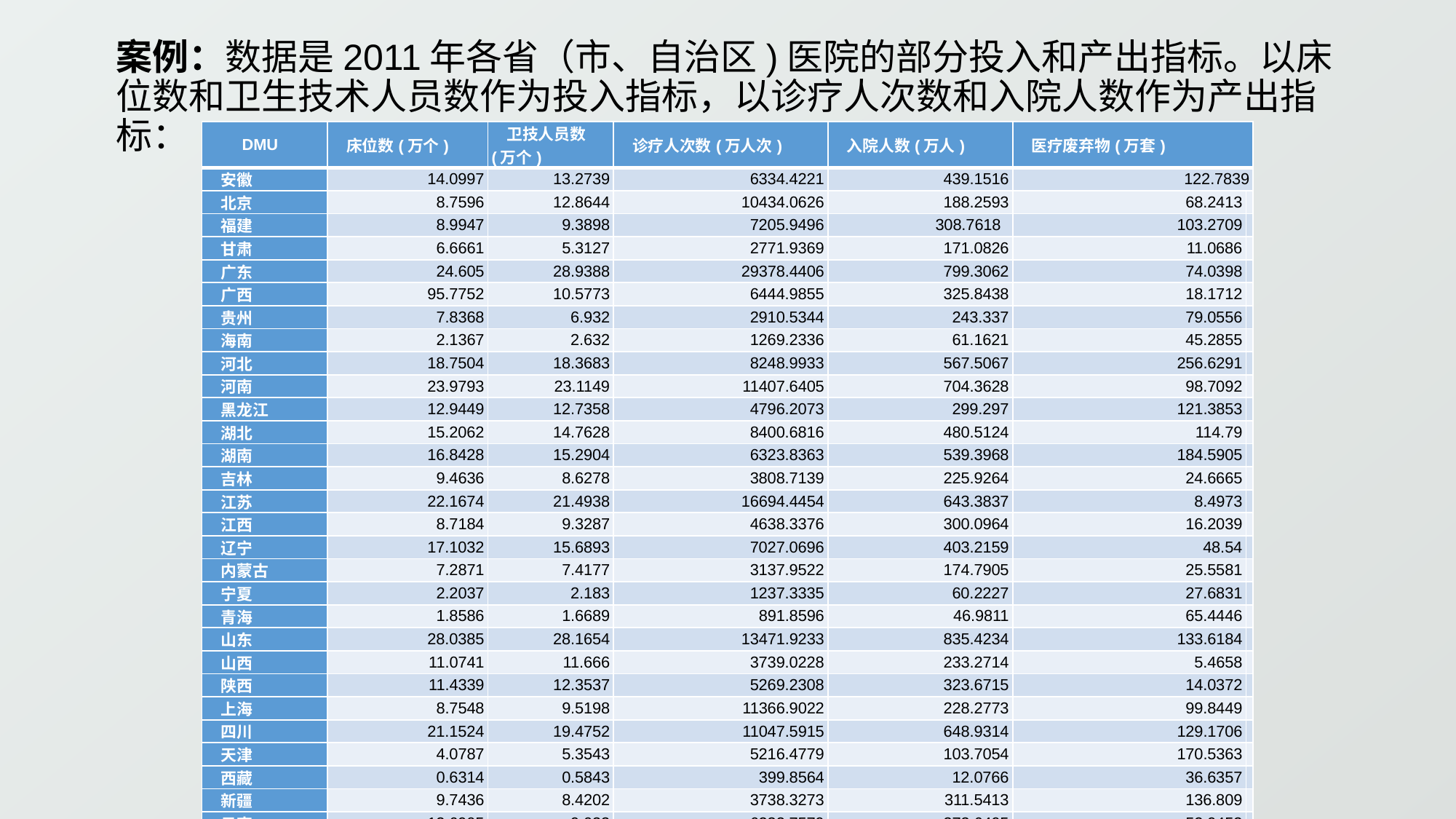

案例：数据是2011年各省（市、自治区)医院的部分投入和产出指标。以床位数和卫生技术人员数作为投入指标，以诊疗人次数和入院人数作为产出指标：
| DMU | 床位数(万个) | 卫技人员数(万个) | 诊疗人次数(万人次) | 入院人数(万人) | 医疗废弃物(万套) |  |
| --- | --- | --- | --- | --- | --- | --- |
| 安徽 | 14.0997 | 13.2739 | 6334.4221 | 439.1516 | 122.7839 |  |
| 北京 | 8.7596 | 12.8644 | 10434.0626 | 188.2593 | 68.2413 |  |
| 福建 | 8.9947 | 9.3898 | 7205.9496 | 308.7618 | 103.2709 |  |
| 甘肃 | 6.6661 | 5.3127 | 2771.9369 | 171.0826 | 11.0686 |  |
| 广东 | 24.605 | 28.9388 | 29378.4406 | 799.3062 | 74.0398 |  |
| 广西 | 95.7752 | 10.5773 | 6444.9855 | 325.8438 | 18.1712 |  |
| 贵州 | 7.8368 | 6.932 | 2910.5344 | 243.337 | 79.0556 |  |
| 海南 | 2.1367 | 2.632 | 1269.2336 | 61.1621 | 45.2855 |  |
| 河北 | 18.7504 | 18.3683 | 8248.9933 | 567.5067 | 256.6291 |  |
| 河南 | 23.9793 | 23.1149 | 11407.6405 | 704.3628 | 98.7092 |  |
| 黑龙江 | 12.9449 | 12.7358 | 4796.2073 | 299.297 | 121.3853 |  |
| 湖北 | 15.2062 | 14.7628 | 8400.6816 | 480.5124 | 114.79 |  |
| 湖南 | 16.8428 | 15.2904 | 6323.8363 | 539.3968 | 184.5905 |  |
| 吉林 | 9.4636 | 8.6278 | 3808.7139 | 225.9264 | 24.6665 |  |
| 江苏 | 22.1674 | 21.4938 | 16694.4454 | 643.3837 | 8.4973 |  |
| 江西 | 8.7184 | 9.3287 | 4638.3376 | 300.0964 | 16.2039 |  |
| 辽宁 | 17.1032 | 15.6893 | 7027.0696 | 403.2159 | 48.54 |  |
| 内蒙古 | 7.2871 | 7.4177 | 3137.9522 | 174.7905 | 25.5581 |  |
| 宁夏 | 2.2037 | 2.183 | 1237.3335 | 60.2227 | 27.6831 |  |
| 青海 | 1.8586 | 1.6689 | 891.8596 | 46.9811 | 65.4446 |  |
| 山东 | 28.0385 | 28.1654 | 13471.9233 | 835.4234 | 133.6184 |  |
| 山西 | 11.0741 | 11.666 | 3739.0228 | 233.2714 | 5.4658 |  |
| 陕西 | 11.4339 | 12.3537 | 5269.2308 | 323.6715 | 14.0372 |  |
| 上海 | 8.7548 | 9.5198 | 11366.9022 | 228.2773 | 99.8449 |  |
| 四川 | 21.1524 | 19.4752 | 11047.5915 | 648.9314 | 129.1706 |  |
| 天津 | 4.0787 | 5.3543 | 5216.4779 | 103.7054 | 170.5363 |  |
| 西藏 | 0.6314 | 0.5843 | 399.8564 | 12.0766 | 36.6357 |  |
| 新疆 | 9.7436 | 8.4202 | 3738.3273 | 311.5413 | 136.809 |  |
| 云南 | 12.6905 | 9.033 | 6232.7579 | 373.6495 | 52.9453 |  |
| 浙江 | 16.2905 | 18.7137 | 18166.3463 | 489.931 | 112.1992 |  |
| 重庆 | 7.4827 | 6.6653 | 3872.6559 | 211.6631 | 27.3634 |  |